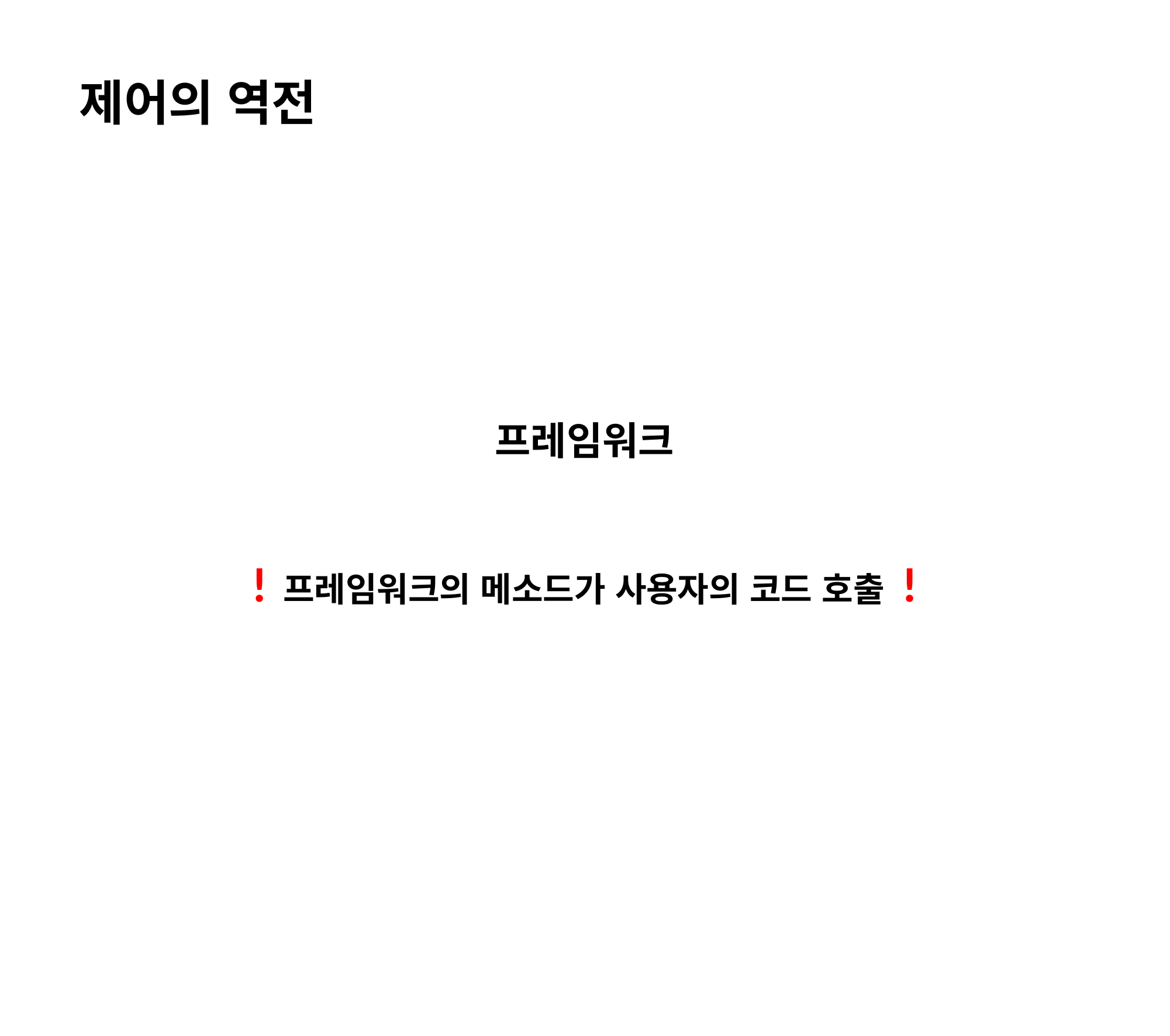

제어의 역전
프레임워크

! 프레임워크의 메소드가 사용자의 코드 호출 !